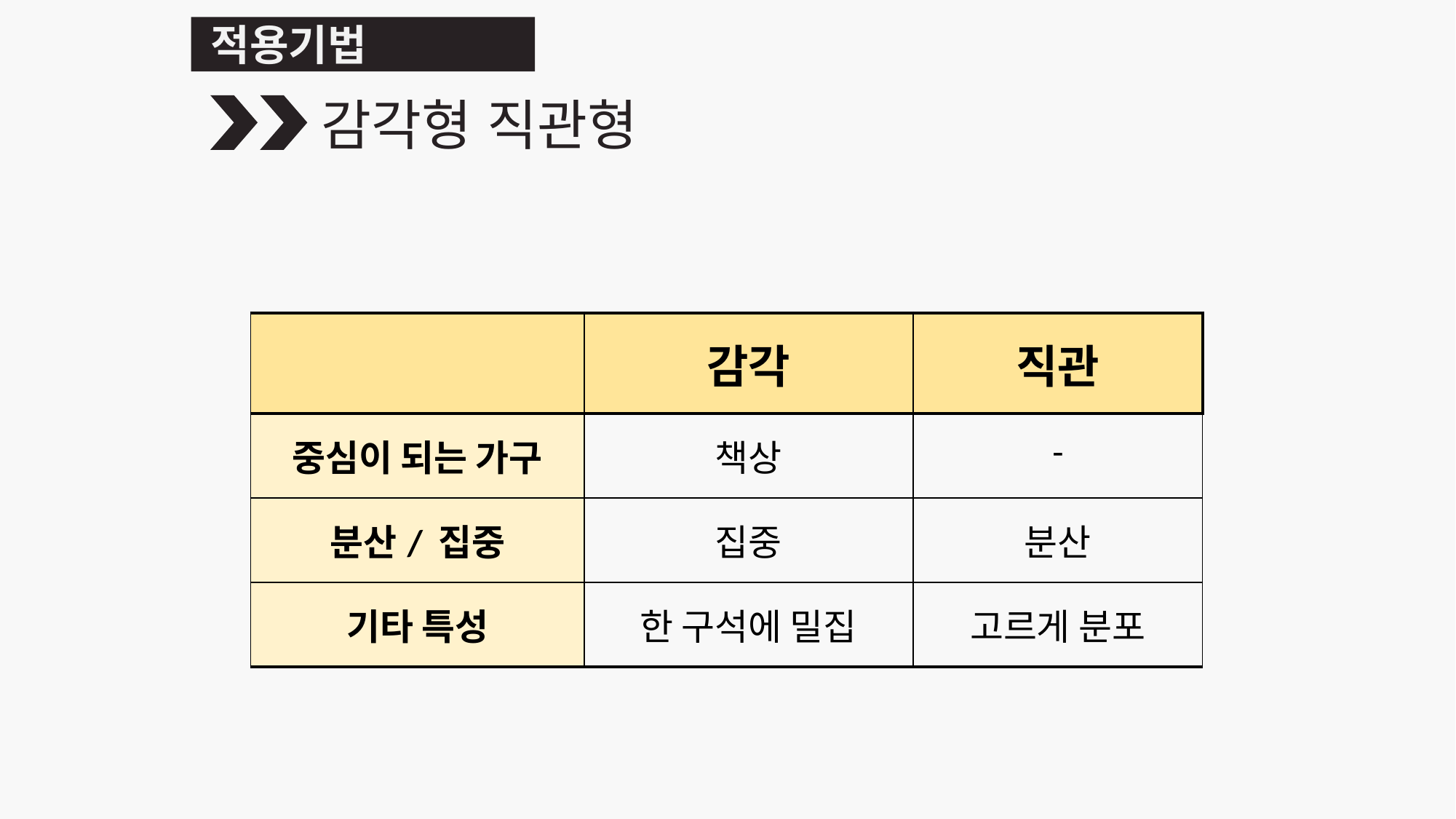

적용기법

감각형 직관형

|  | 감각 | 직관 |
| --- | --- | --- |
| 중심이 되는 가구 | 책상 | - |
| 분산/ 집중 | 집중 | 분산 |
| 기타 특성 | 한 구석에 밀집 | 고르게 분포 |